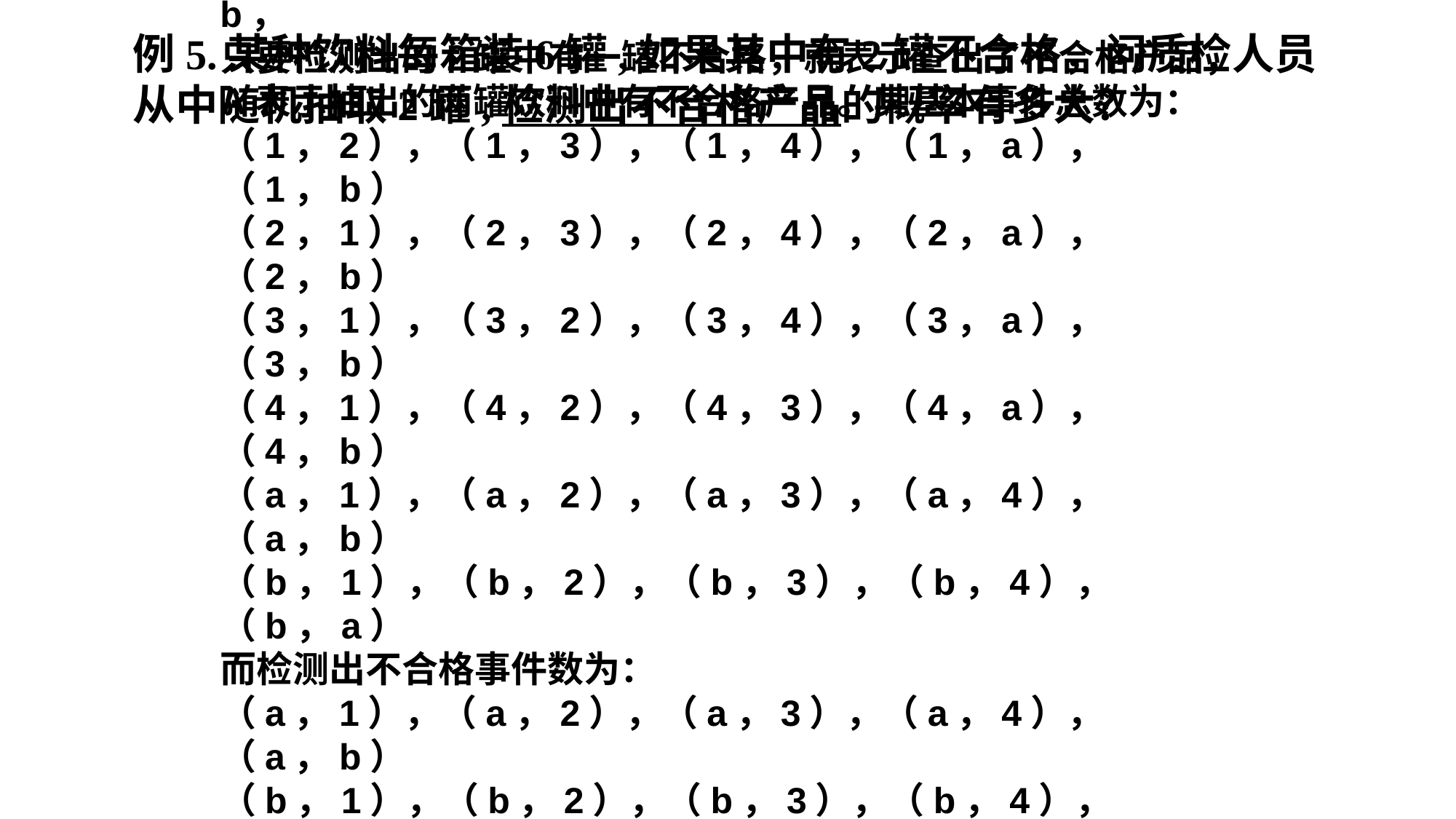

例5.某种饮料每箱装6罐,如果其中有2罐不合格，问质检人员从中随机抽取2罐,检测出不合格产品的概率有多大？
解：设合格的4罐记为1，2，3，4，不合格的2罐记为a, b，
只要检测出的2罐中有一罐不合格，就表示查出了不合格产品，
A表示抽出的两罐饮料中有不合格产品。其基本事件总数为：
（1，2），（1，3），（1，4），（1，a），（1，b）
（2，1），（2，3），（2，4），（2，a），（2，b）
（3，1），（3，2），（3，4），（3，a），（3，b）
（4，1），（4，2），（4，3），（4，a），（4，b）
（a，1），（a，2），（a，3），（a，4），（a，b）
（b，1），（b，2），（b，3），（b，4），（b，a）
而检测出不合格事件数为：
（a，1），（a，2），（a，3），（a，4），（a，b）
（b，1），（b，2），（b，3），（b，4），（b，a）
（1，a），（1，b），（2，a），（2，b）
（3，a），（3，b），（4，a），（4，b）
所求概率 P（A）=18/30   =0.6